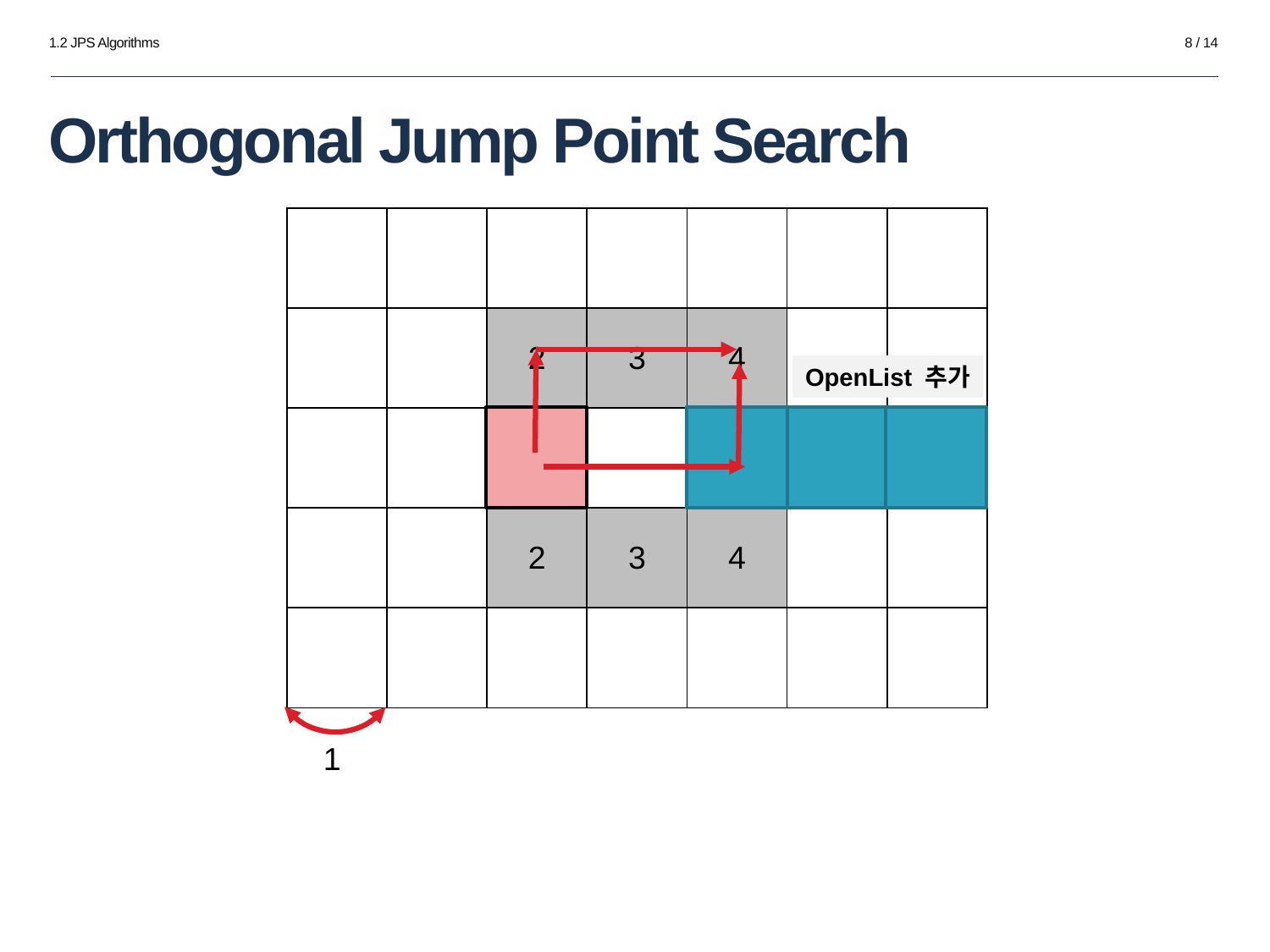

1.2 JPS Algorithms
8 / 14
# Orthogonal Jump Point Search
|  |  |  |  |  |  |  |
| --- | --- | --- | --- | --- | --- | --- |
|  |  | 2 | 3 | 4 |  |  |
|  |  | 1 |  |  |  |  |
|  |  | 2 | 3 | 4 |  |  |
|  |  |  |  |  |  |  |
OpenList 추가

1